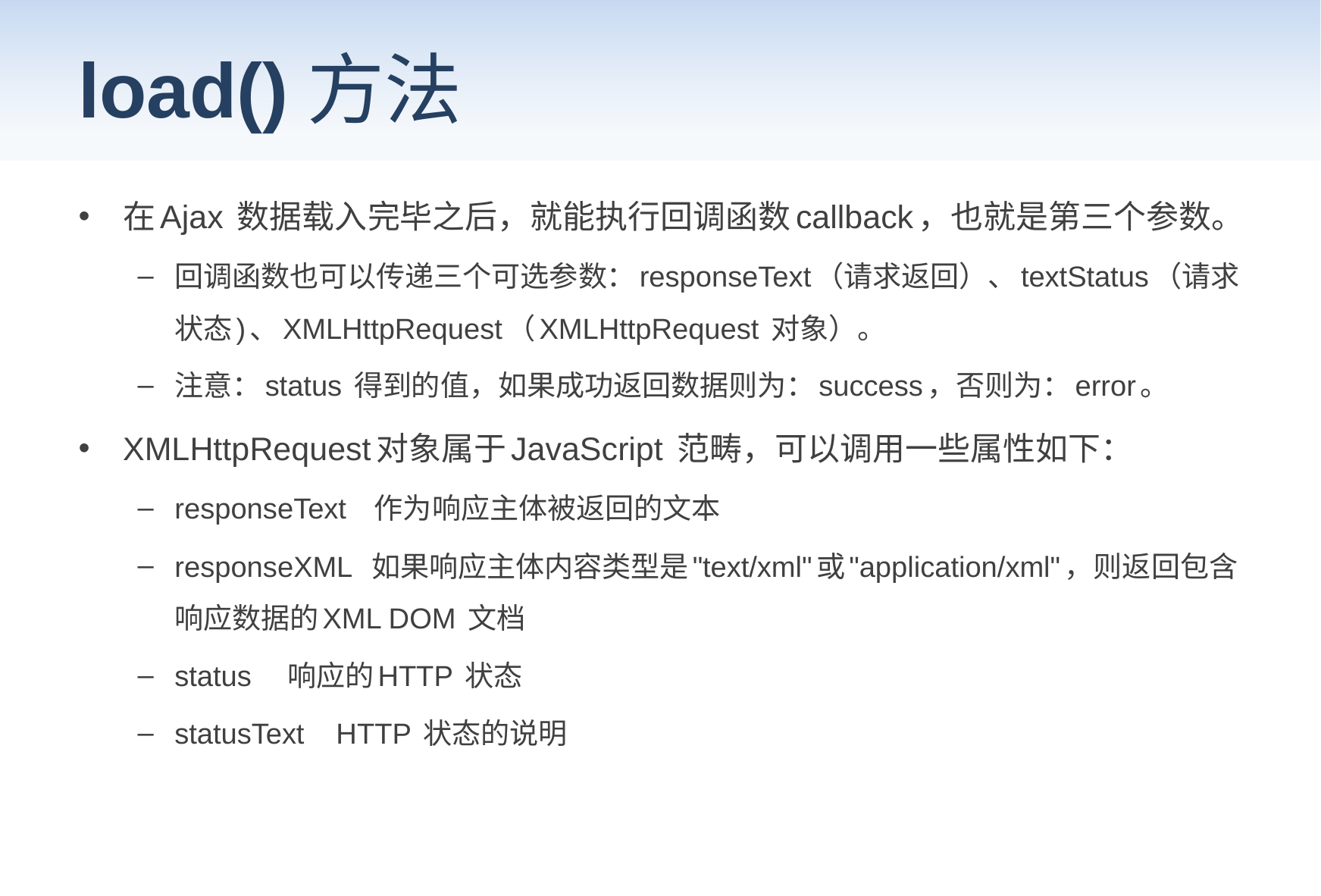

# load()方法
在Ajax 数据载入完毕之后，就能执行回调函数callback，也就是第三个参数。
回调函数也可以传递三个可选参数：responseText（请求返回）、textStatus（请求状态)、XMLHttpRequest（XMLHttpRequest 对象）。
注意：status 得到的值，如果成功返回数据则为：success，否则为：error。
XMLHttpRequest对象属于JavaScript 范畴，可以调用一些属性如下：
responseText   作为响应主体被返回的文本
responseXML  如果响应主体内容类型是"text/xml"或"application/xml"，则返回包含响应数据的XML DOM 文档
status    响应的HTTP 状态
statusText    HTTP 状态的说明